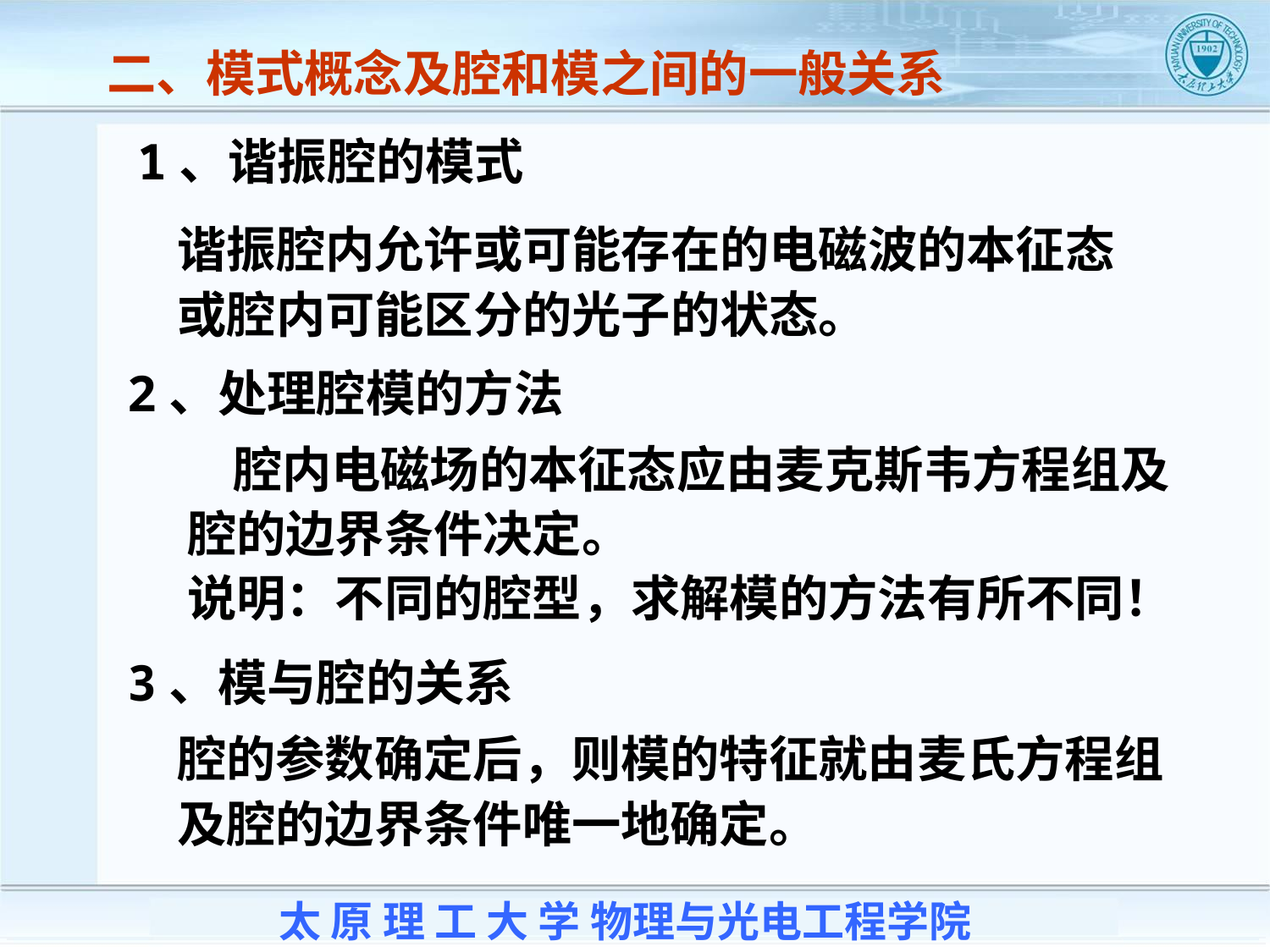

二、模式概念及腔和模之间的一般关系
1、谐振腔的模式
谐振腔内允许或可能存在的电磁波的本征态或腔内可能区分的光子的状态。
2、处理腔模的方法
   腔内电磁场的本征态应由麦克斯韦方程组及腔的边界条件决定。
说明：不同的腔型，求解模的方法有所不同！
3、模与腔的关系
腔的参数确定后，则模的特征就由麦氏方程组及腔的边界条件唯一地确定。